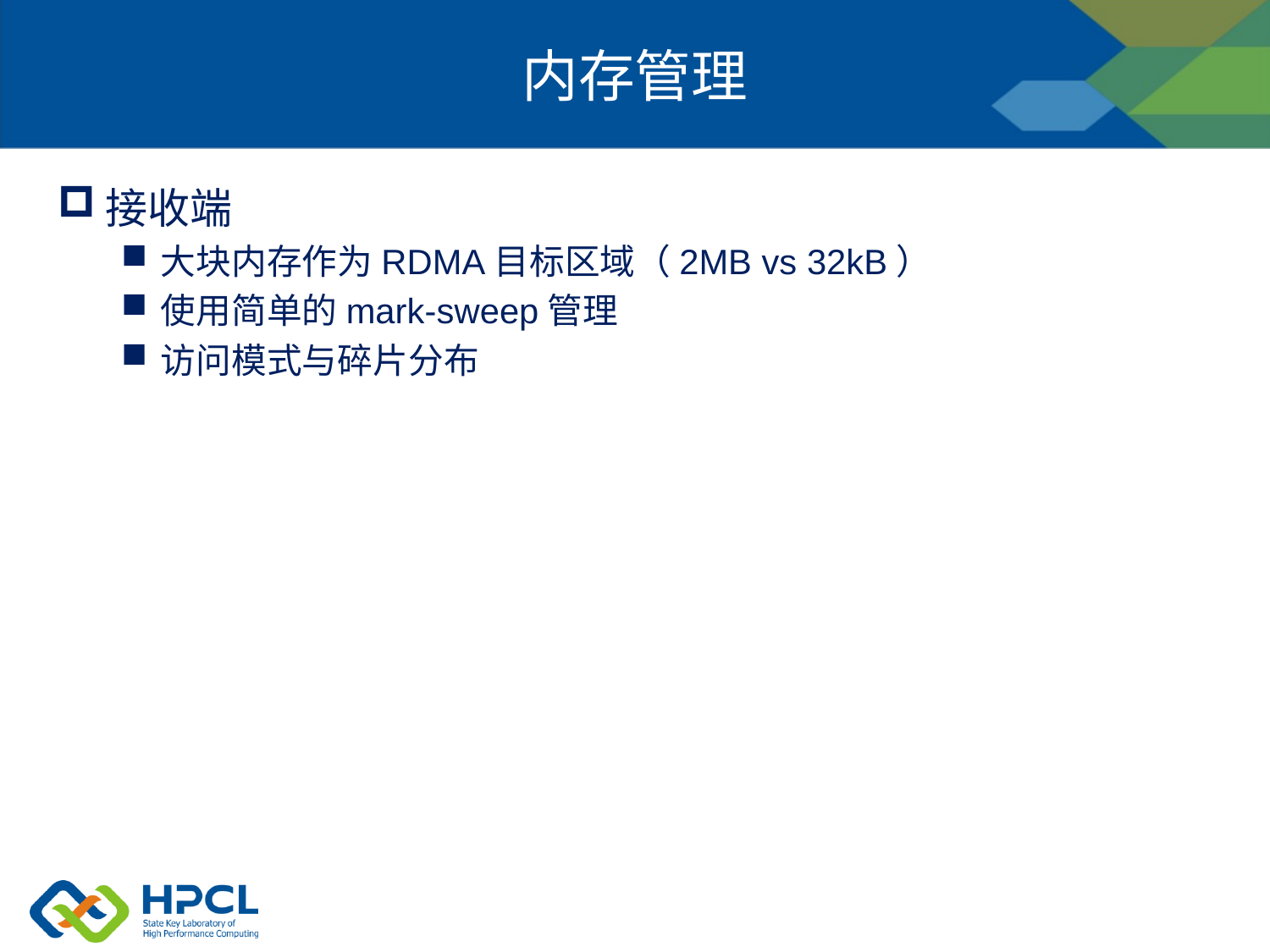

# 内存管理
接收端
大块内存作为RDMA目标区域（2MB vs 32kB）
使用简单的mark-sweep管理
访问模式与碎片分布